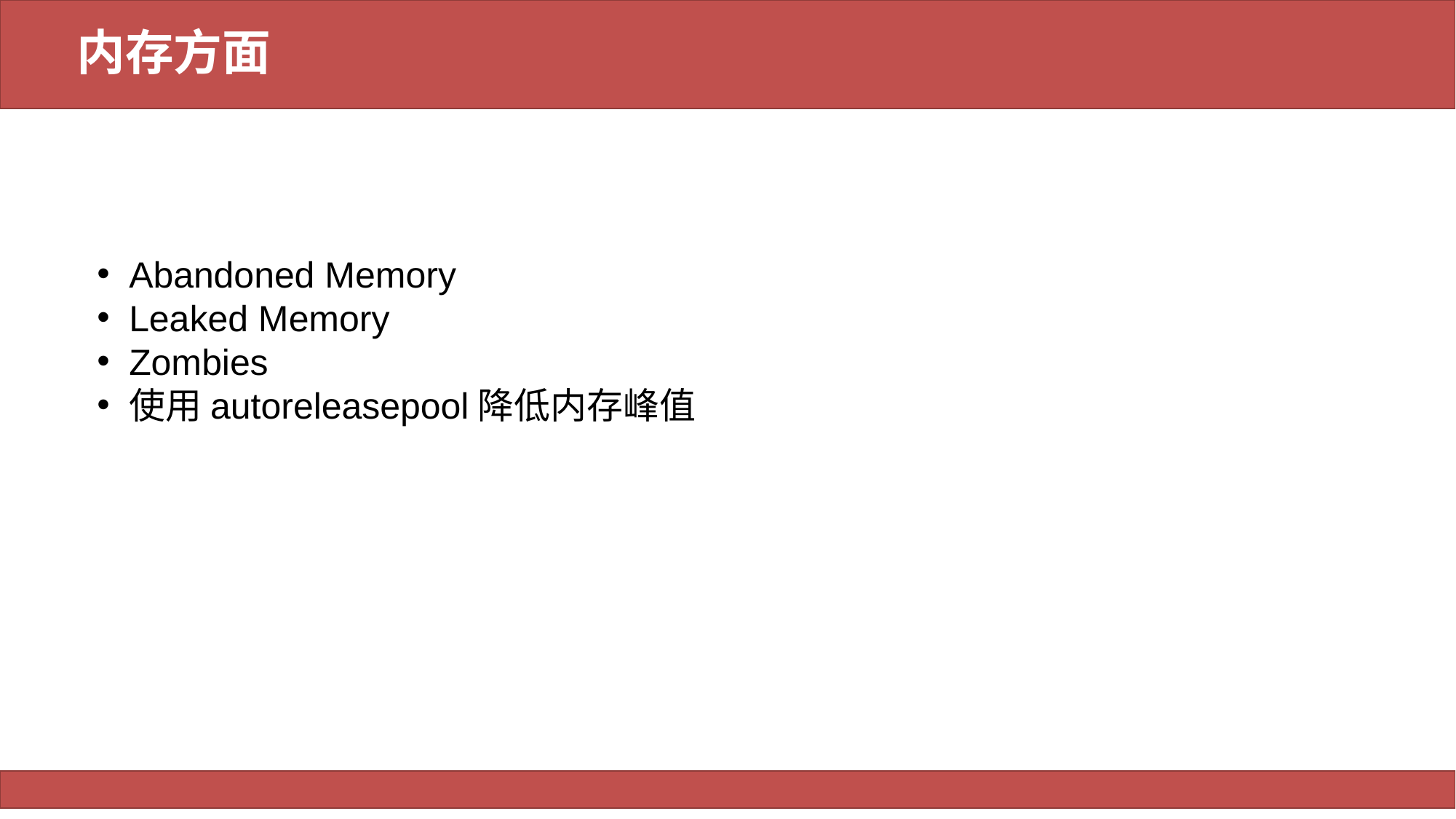

# 内存方面
Abandoned Memory
Leaked Memory
Zombies
使用autoreleasepool降低内存峰值